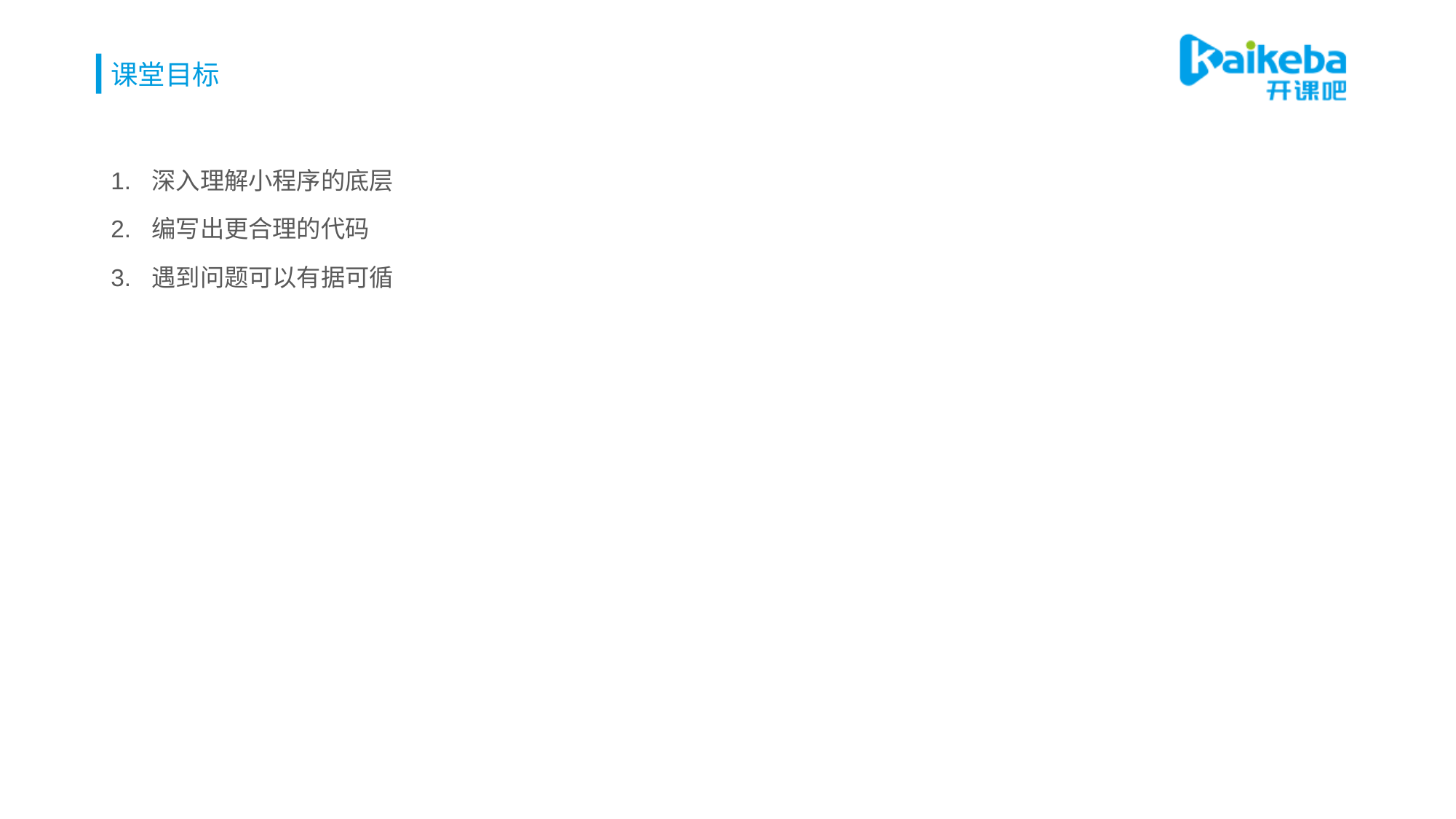

# 课堂目标
深入理解小程序的底层
编写出更合理的代码
遇到问题可以有据可循